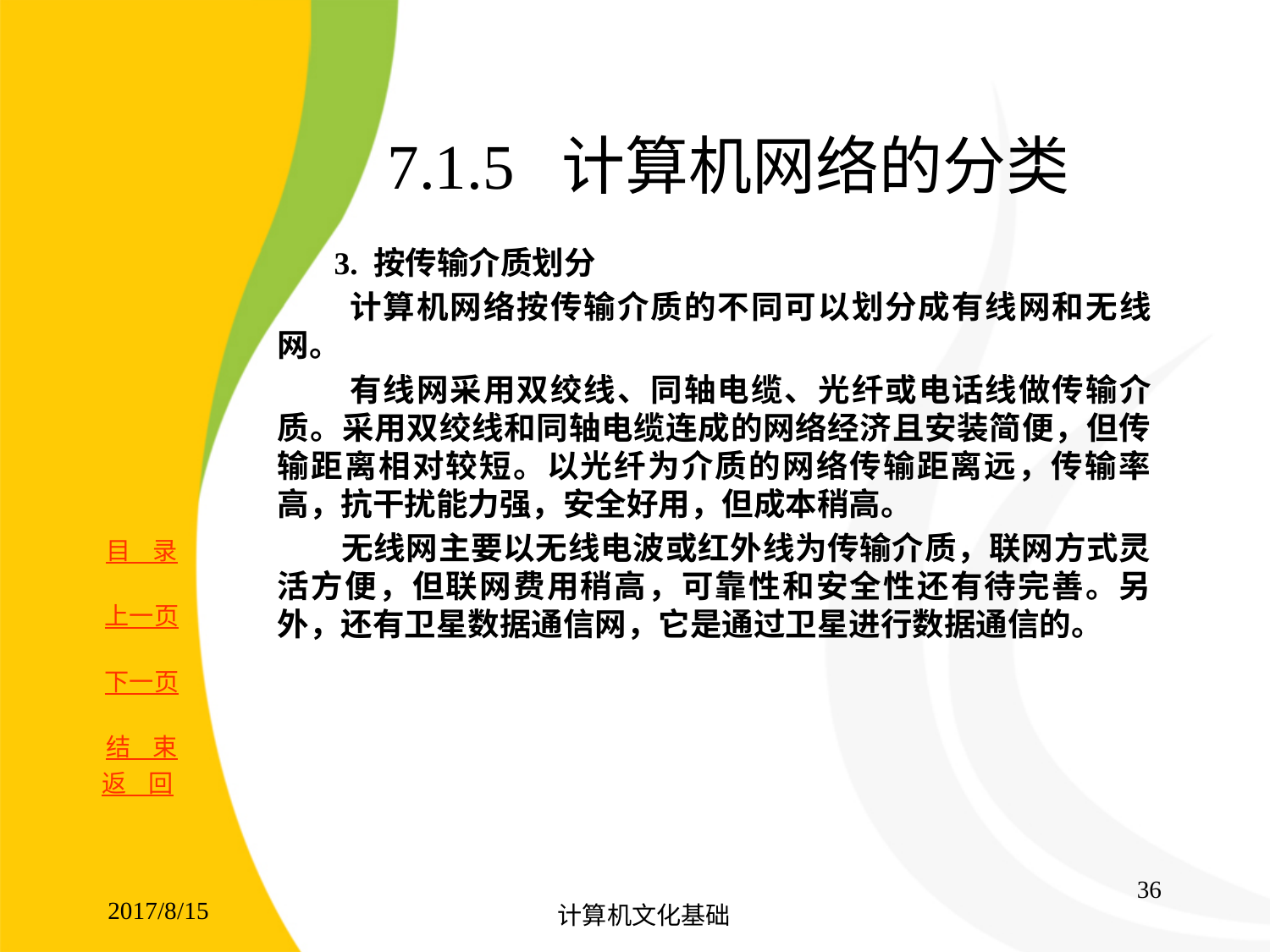

# 7.1.5  计算机网络的分类
       3. 按传输介质划分
       计算机网络按传输介质的不同可以划分成有线网和无线网。
       有线网采用双绞线、同轴电缆、光纤或电话线做传输介质。采用双绞线和同轴电缆连成的网络经济且安装简便，但传输距离相对较短。以光纤为介质的网络传输距离远，传输率高，抗干扰能力强，安全好用，但成本稍高。
       无线网主要以无线电波或红外线为传输介质，联网方式灵活方便，但联网费用稍高，可靠性和安全性还有待完善。另外，还有卫星数据通信网，它是通过卫星进行数据通信的。
返    回
36
2017/8/15